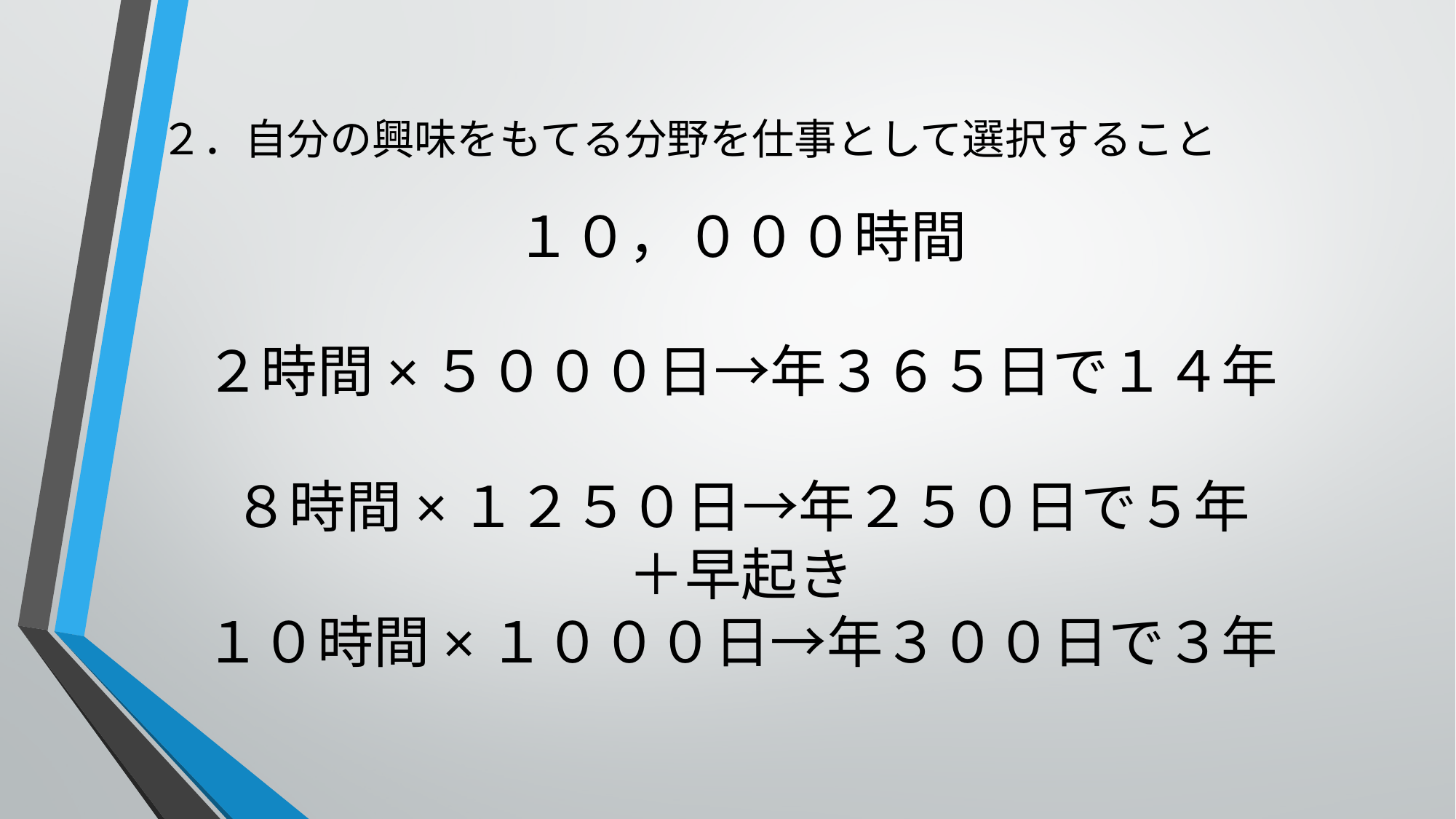

２．自分の興味をもてる分野を仕事として選択すること
# １０，０００時間 ２時間×５０００日→年３６５日で１４年 ８時間×１２５０日→年２５０日で５年 ＋早起き １０時間×１０００日→年３００日で３年